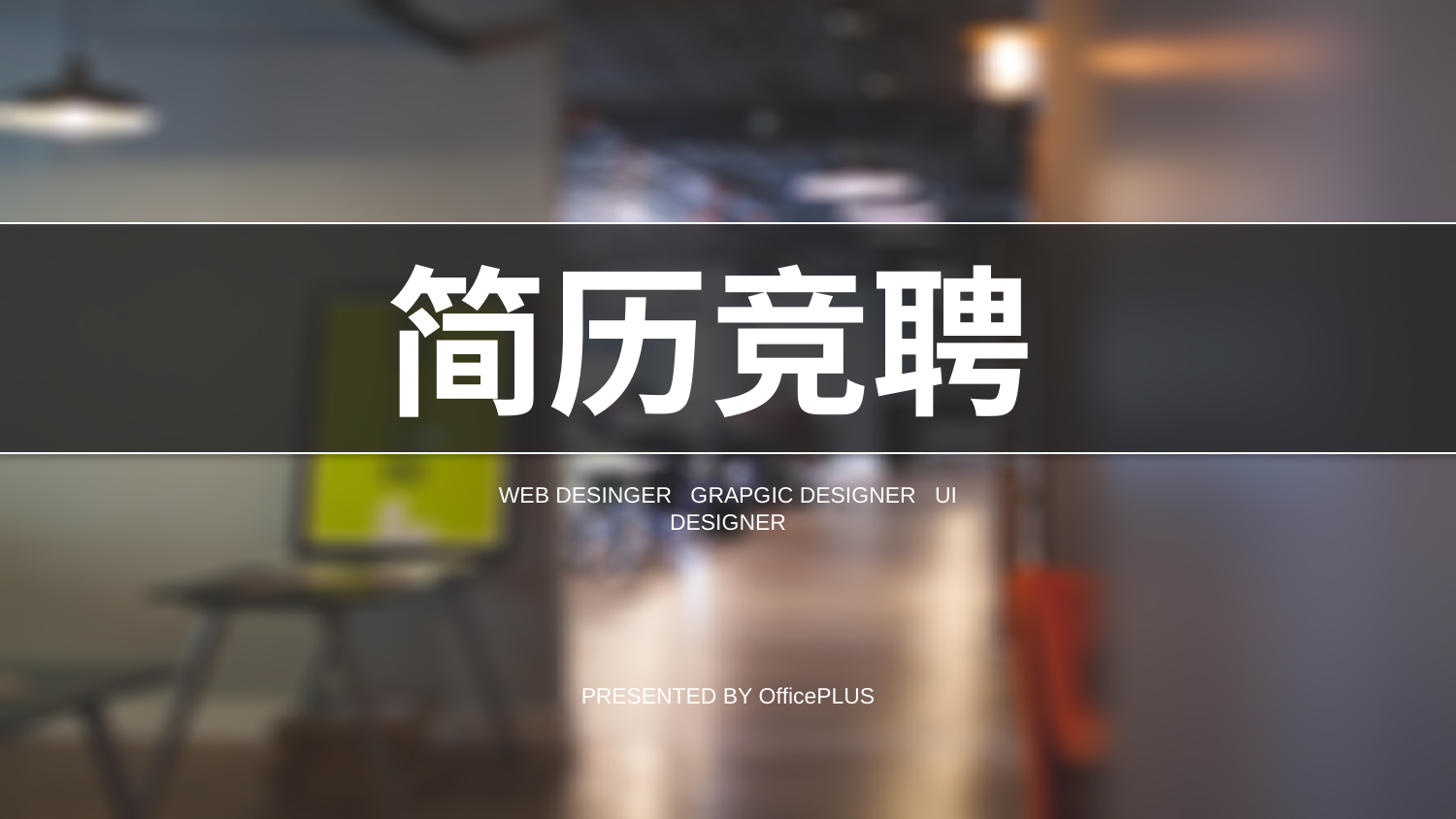

简历竞聘
WEB DESINGER   GRAPGIC DESIGNER   UI DESIGNER
PRESENTED BY OfficePLUS